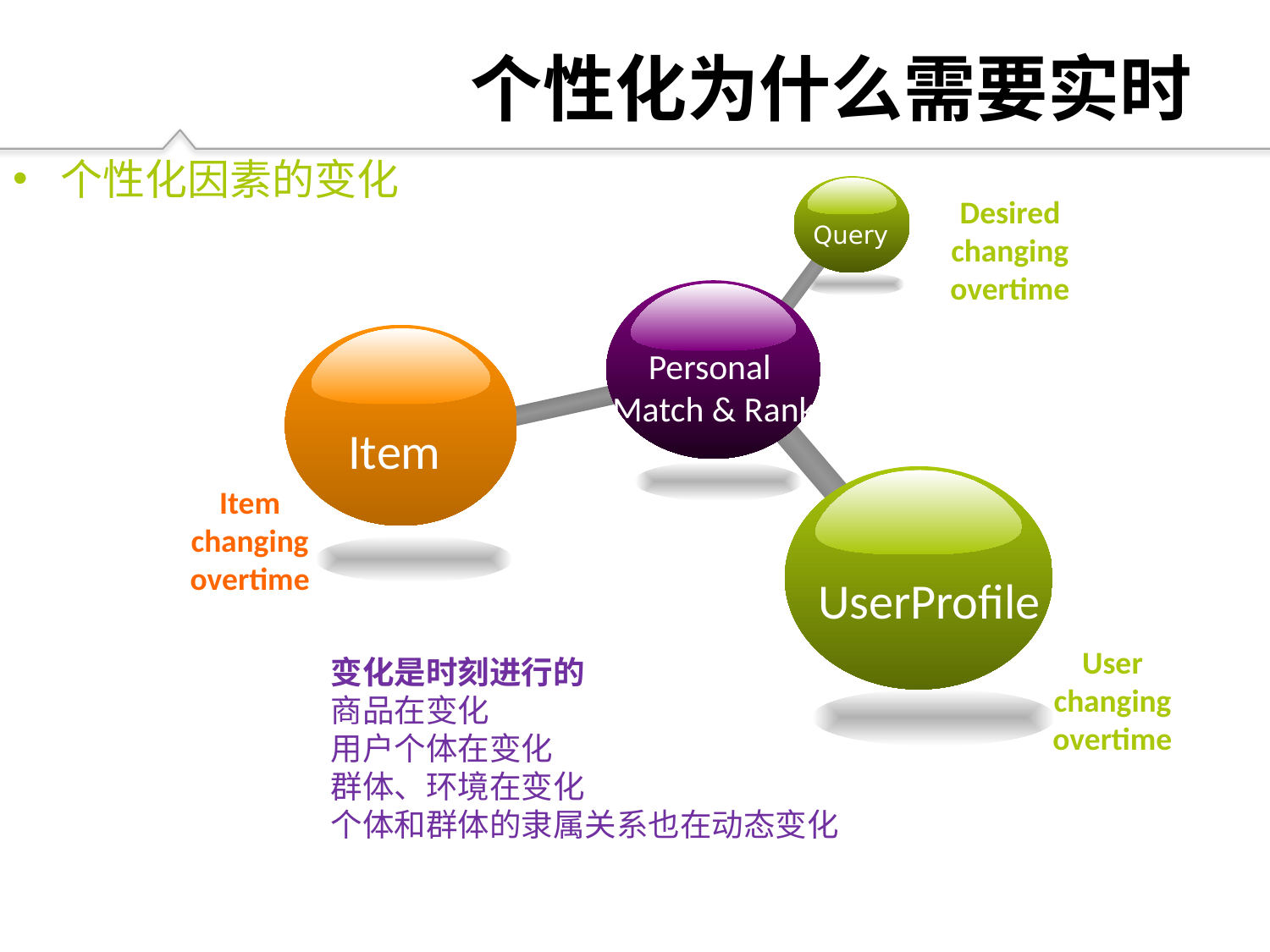

# 个性化为什么需要实时
个性化因素的变化

Query

Personal
Match & Rank

Item

UserProfile

Desired
changing overtime

Item
changing overtime

User changing
overtime
变化是时刻进行的
商品在变化
用户个体在变化
群体、环境在变化
个体和群体的隶属关系也在动态变化